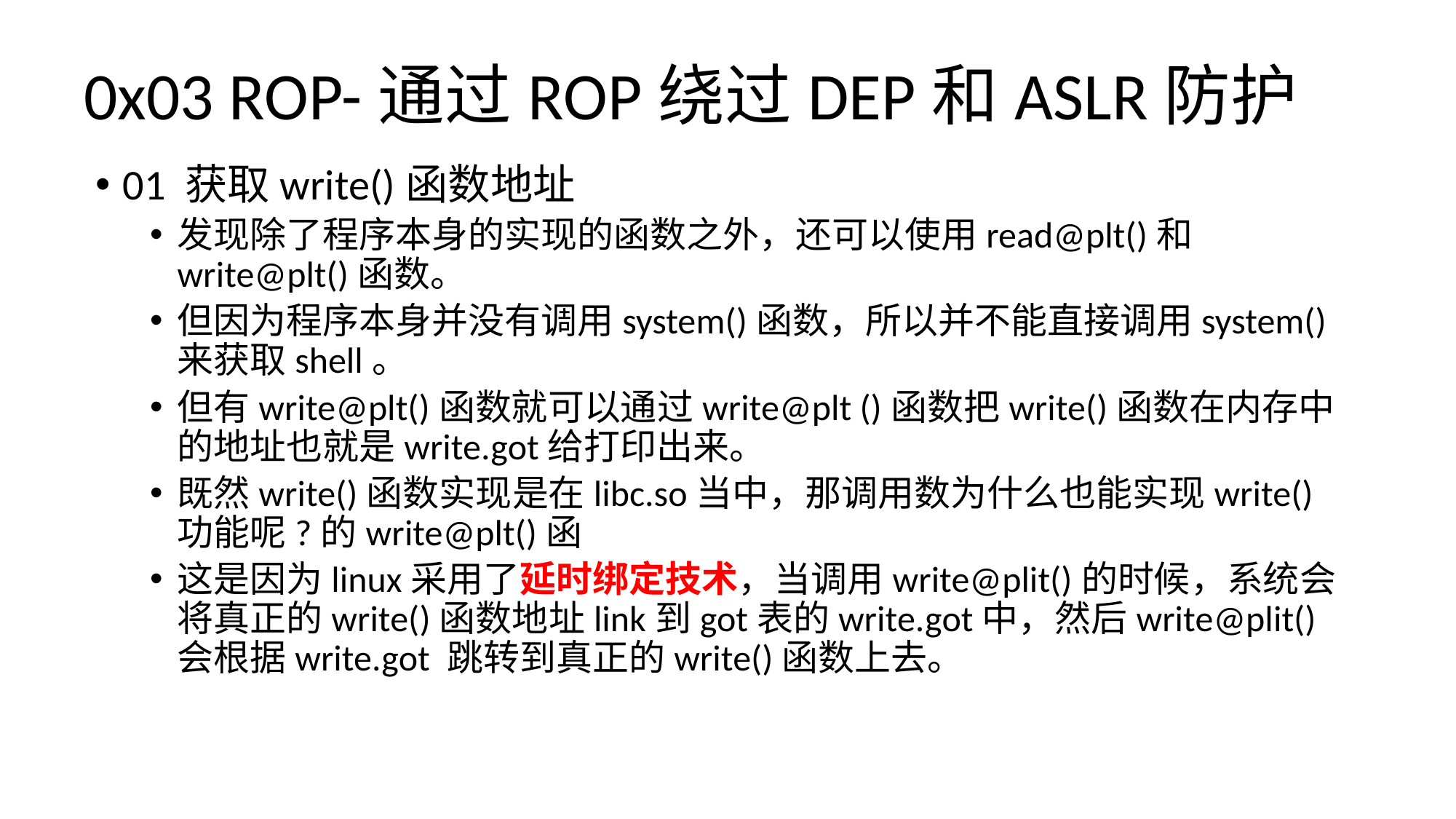

# 0x03 ROP-通过ROP绕过DEP和ASLR防护

01 获取write()函数地址
发现除了程序本身的实现的函数之外，还可以使用read@plt()和write@plt()函数。
但因为程序本身并没有调用system()函数，所以并不能直接调用system()来获取shell。
但有write@plt()函数就可以通过write@plt ()函数把write()函数在内存中的地址也就是write.got给打印出来。
既然write()函数实现是在libc.so当中，那调用数为什么也能实现write()功能呢?的write@plt()函
这是因为linux采用了延时绑定技术，当调用write@plit()的时候，系统会将真正的write()函数地址link到got表的write.got中，然后write@plit()会根据write.got 跳转到真正的write()函数上去。